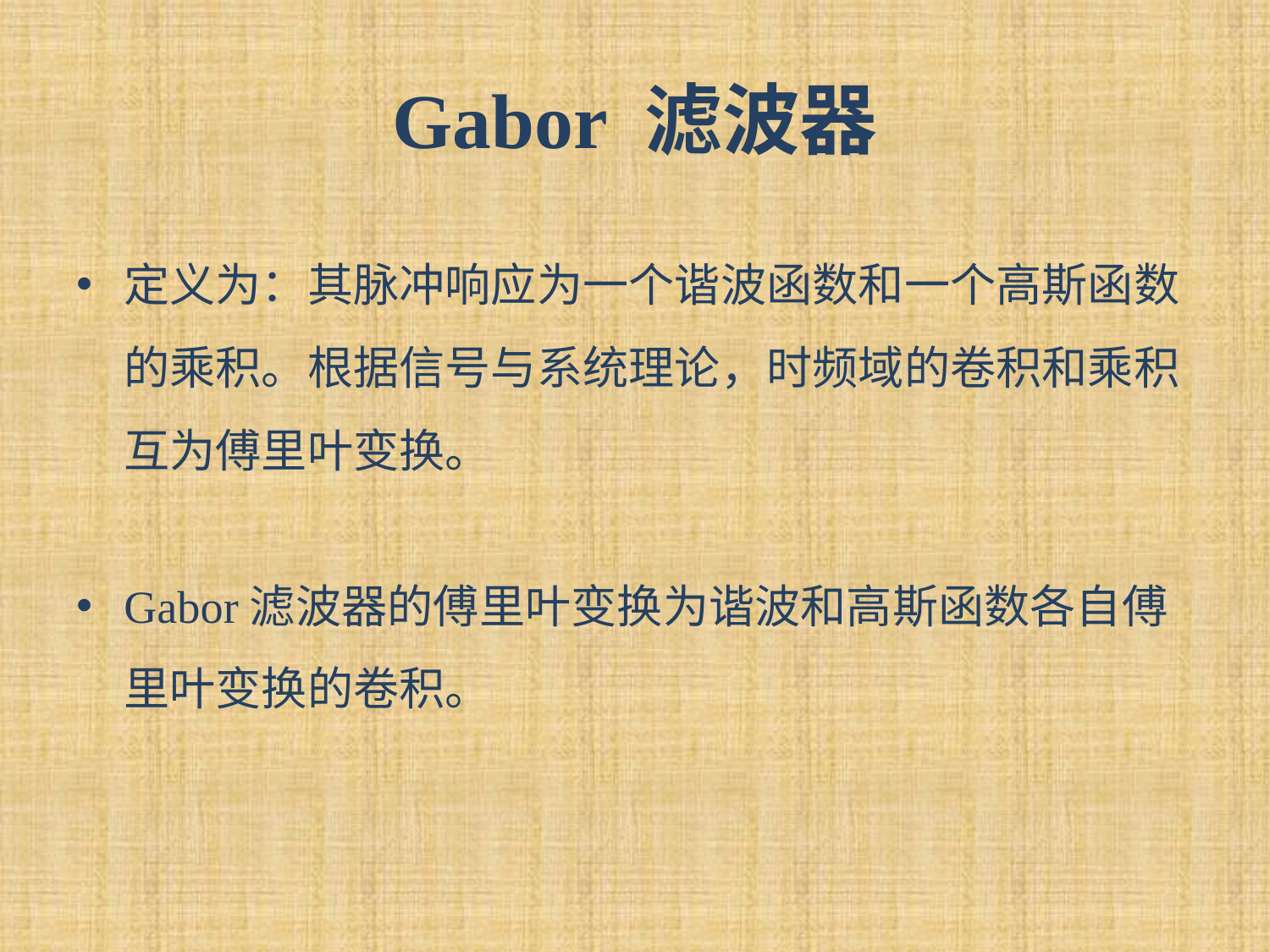

# Gabor 滤波器
定义为：其脉冲响应为一个谐波函数和一个高斯函数的乘积。根据信号与系统理论，时频域的卷积和乘积互为傅里叶变换。

Gabor滤波器的傅里叶变换为谐波和高斯函数各自傅里叶变换的卷积。